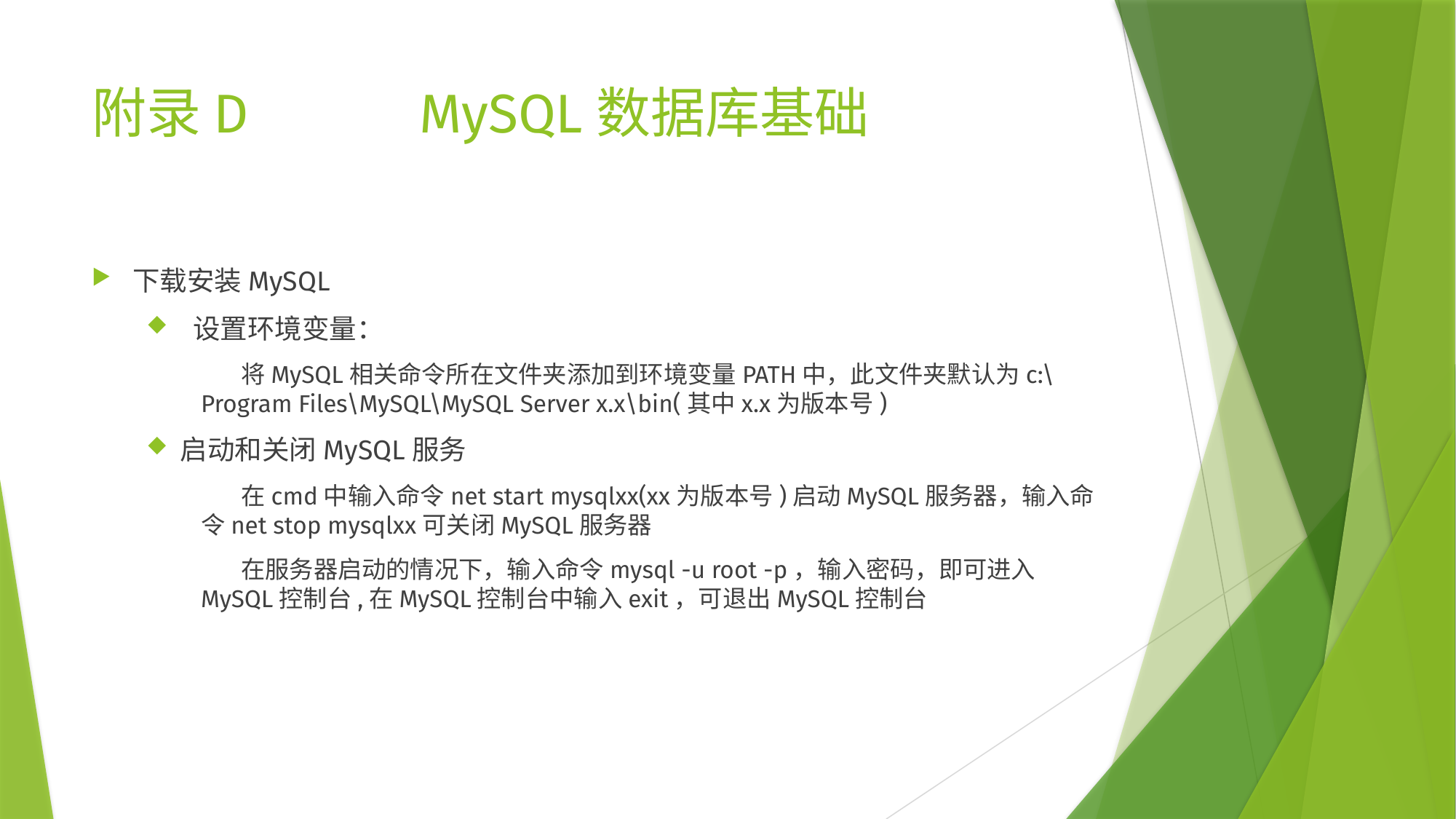

# 附录D		MySQL数据库基础
下载安装MySQL
 设置环境变量：
将MySQL相关命令所在文件夹添加到环境变量PATH中，此文件夹默认为c:\Program Files\MySQL\MySQL Server x.x\bin(其中x.x为版本号)
启动和关闭MySQL服务
在cmd中输入命令net start mysqlxx(xx为版本号)启动MySQL服务器，输入命令net stop mysqlxx可关闭MySQL服务器
在服务器启动的情况下，输入命令mysql -u root -p，输入密码，即可进入MySQL控制台,在MySQL控制台中输入exit，可退出MySQL控制台